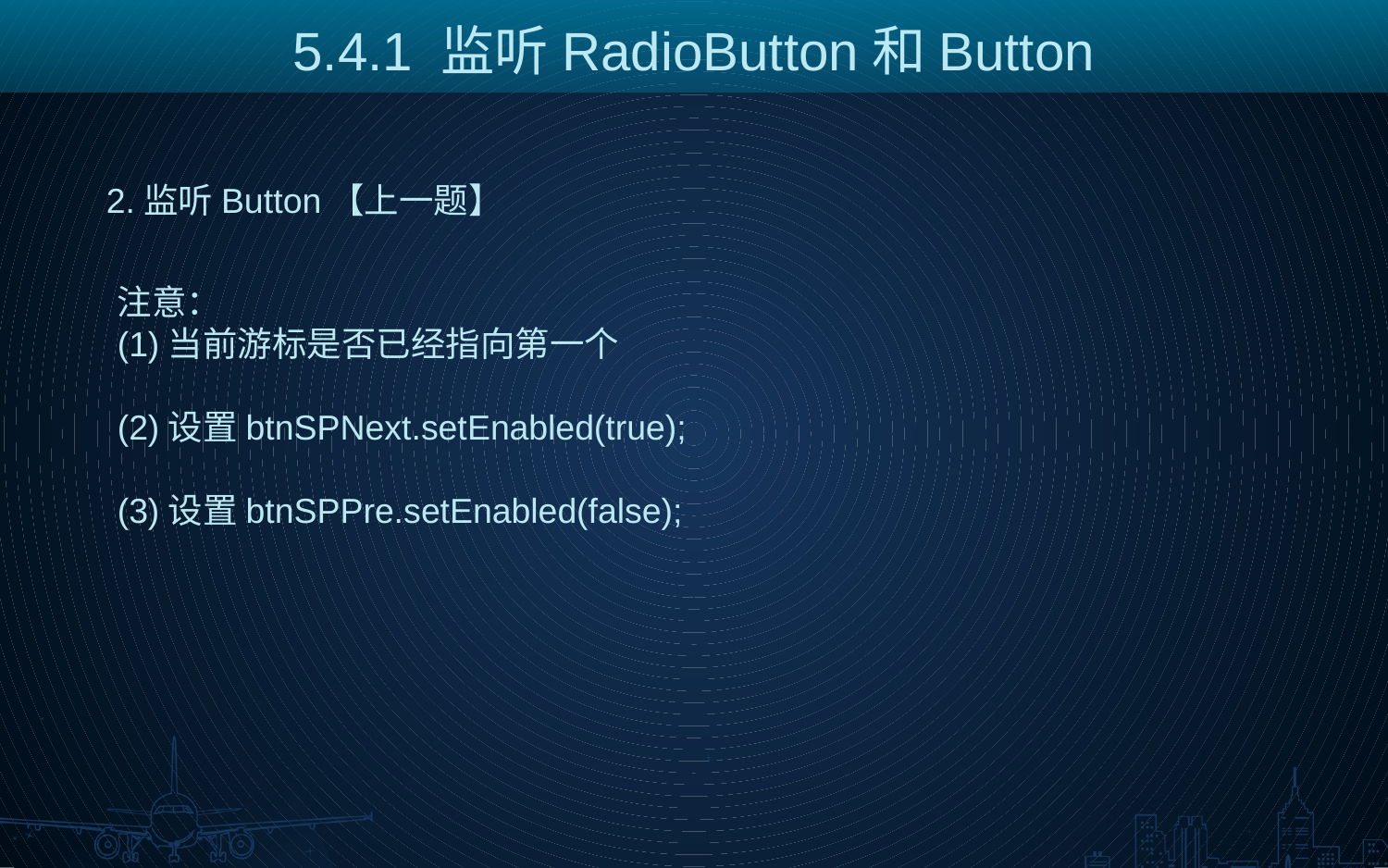

5.4.1 监听RadioButton和Button
2.监听Button【上一题】
注意：
(1)当前游标是否已经指向第一个

(2)设置btnSPNext.setEnabled(true);

(3)设置btnSPPre.setEnabled(false);